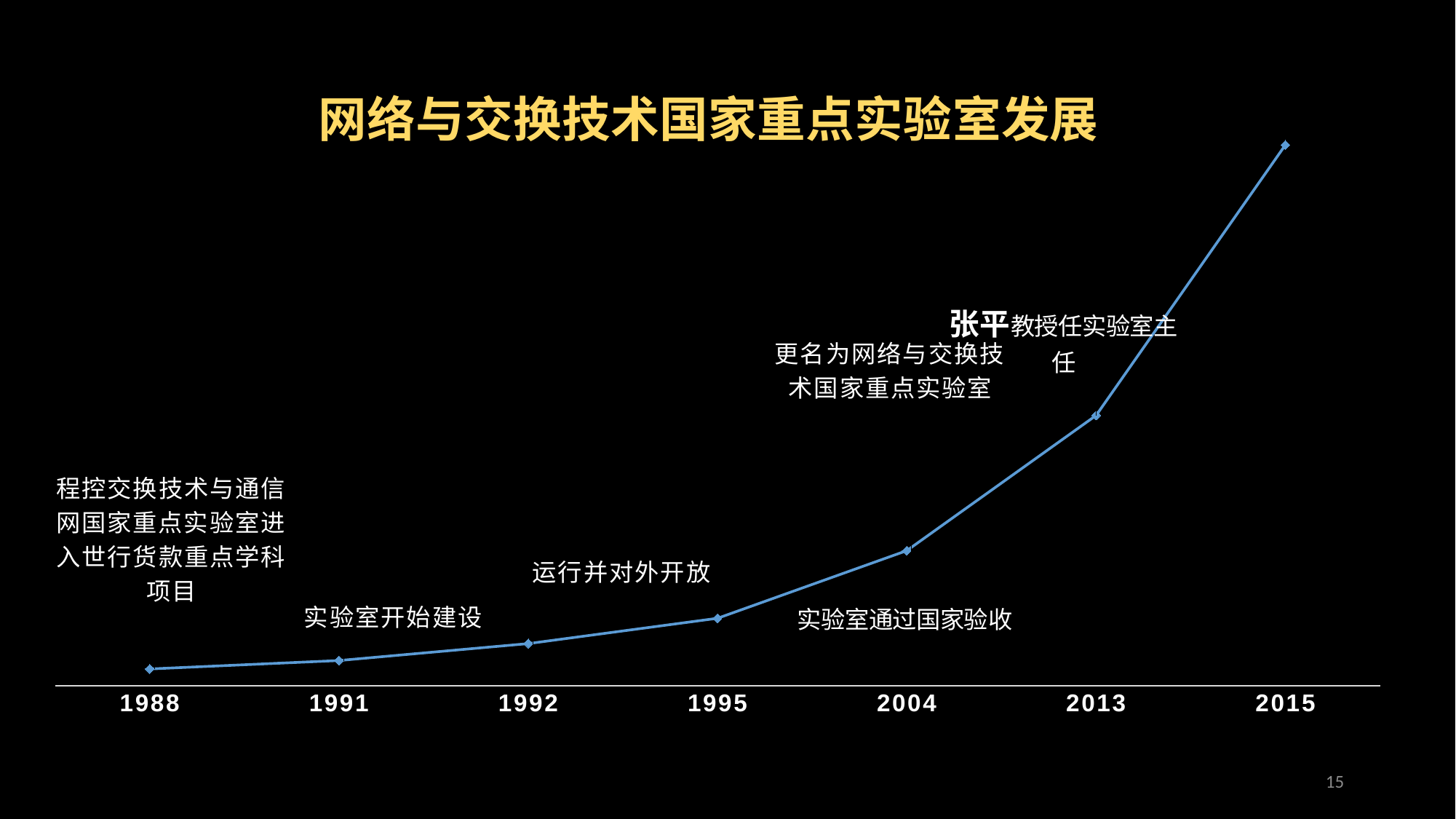

### Chart

| Category | 系列 1 | 列1 | 列2 |
|---|---|---|---|
| 1988 | 1.0 | None | None |
| 1991 | 1.5 | None | None |
| 1992 | 2.5 | None | None |
| 1995 | 4.0 | None | None |
| 2004 | 8.0 | None | None |
| 2013 | 16.0 | None | None |
| 2015 | 32.0 | None | None |
15